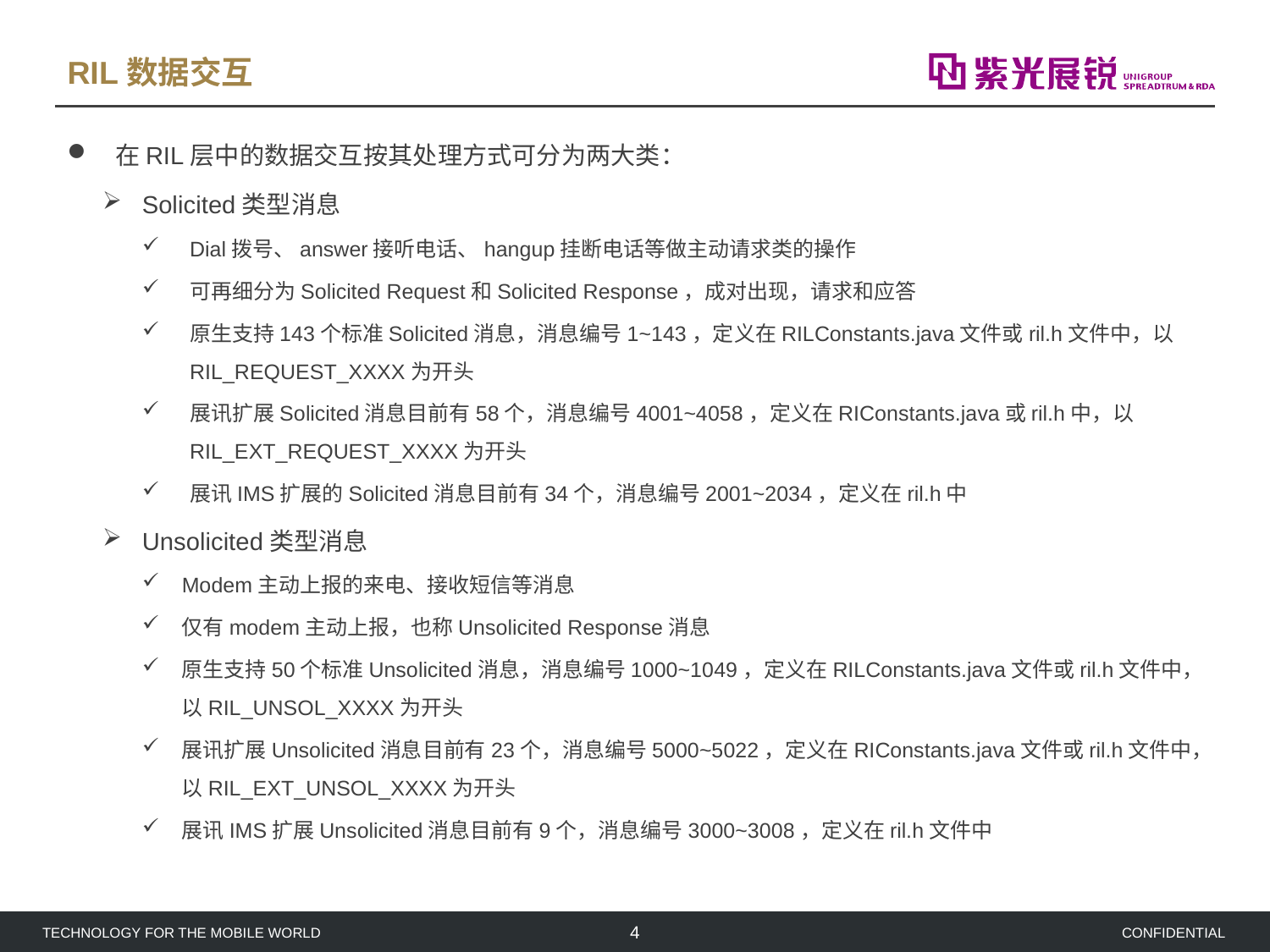

# RIL数据交互
在RIL层中的数据交互按其处理方式可分为两大类：
Solicited类型消息
Dial拨号、answer接听电话、hangup挂断电话等做主动请求类的操作
可再细分为Solicited Request和Solicited Response，成对出现，请求和应答
原生支持143个标准Solicited消息，消息编号1~143，定义在RILConstants.java文件或ril.h文件中，以RIL_REQUEST_XXXX为开头
展讯扩展Solicited消息目前有58个，消息编号4001~4058，定义在RIConstants.java或ril.h中，以RIL_EXT_REQUEST_XXXX为开头
展讯IMS扩展的Solicited消息目前有34个，消息编号2001~2034，定义在ril.h中
Unsolicited类型消息
Modem主动上报的来电、接收短信等消息
仅有modem主动上报，也称Unsolicited Response消息
原生支持50个标准Unsolicited消息，消息编号1000~1049，定义在RILConstants.java文件或ril.h文件中，以RIL_UNSOL_XXXX为开头
展讯扩展Unsolicited消息目前有23个，消息编号5000~5022，定义在RIConstants.java文件或ril.h文件中，以RIL_EXT_UNSOL_XXXX为开头
展讯IMS扩展Unsolicited消息目前有9个，消息编号3000~3008，定义在ril.h文件中